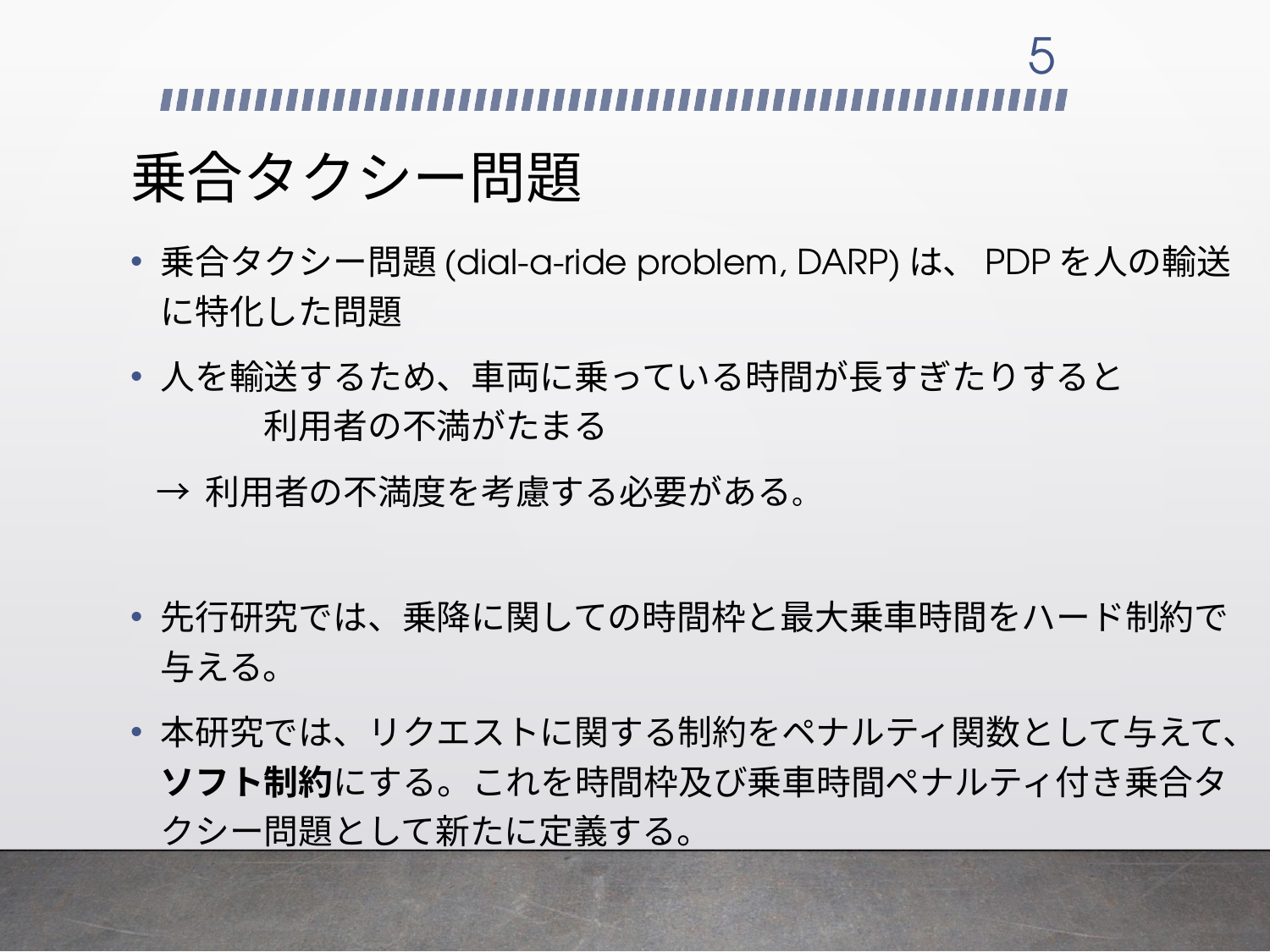

5
# 乗合タクシー問題
乗合タクシー問題(dial-a-ride problem, DARP)は、PDPを人の輸送に特化した問題
人を輸送するため、車両に乗っている時間が長すぎたりすると　　　　　　利用者の不満がたまる
    → 利用者の不満度を考慮する必要がある。

先行研究では、乗降に関しての時間枠と最大乗車時間をハード制約で与える。
本研究では、リクエストに関する制約をペナルティ関数として与えて、ソフト制約にする。これを時間枠及び乗車時間ペナルティ付き乗合タクシー問題として新たに定義する。